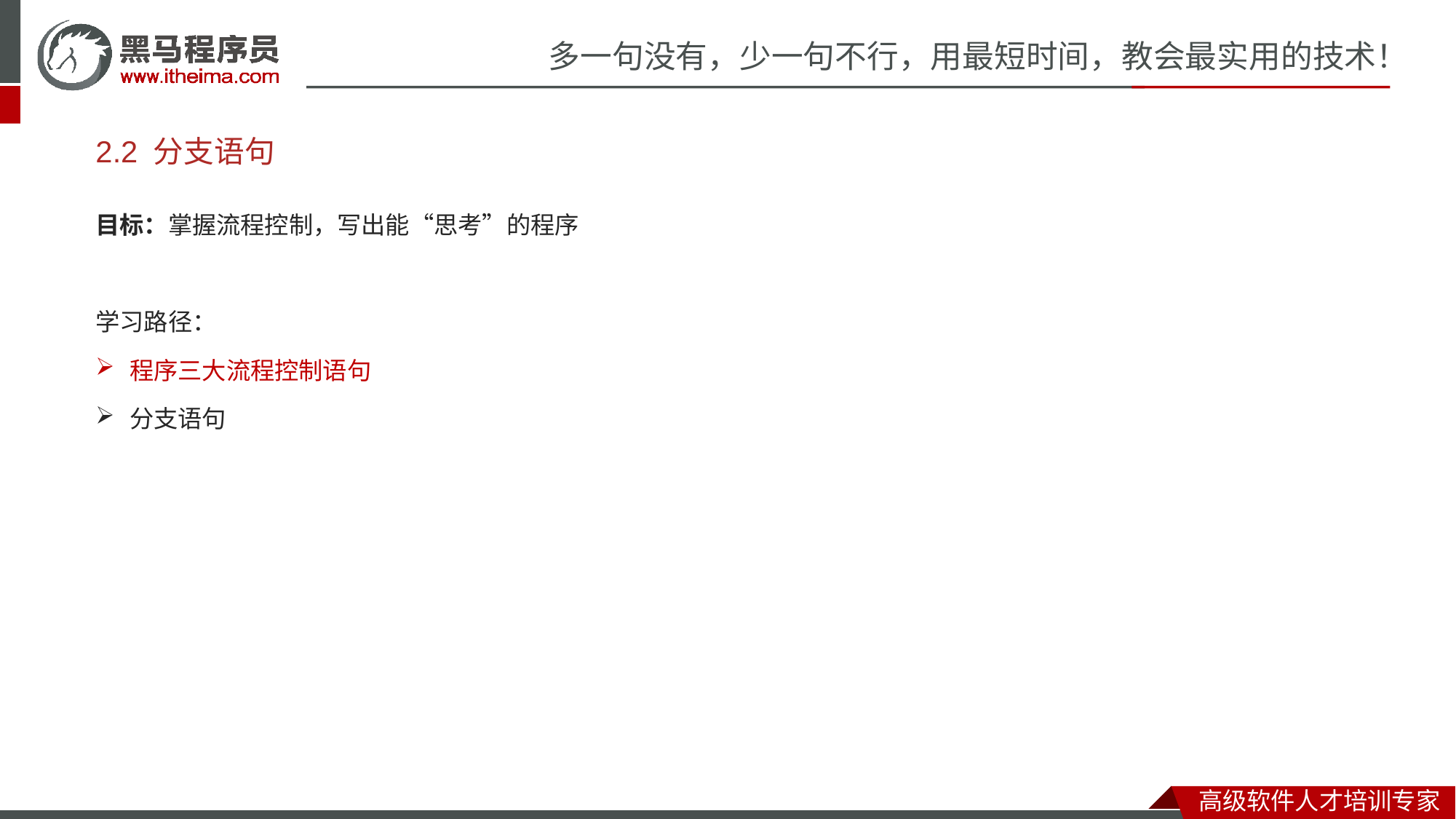

# 2.2 分支语句
目标：掌握流程控制，写出能“思考”的程序

学习路径：
程序三大流程控制语句
分支语句